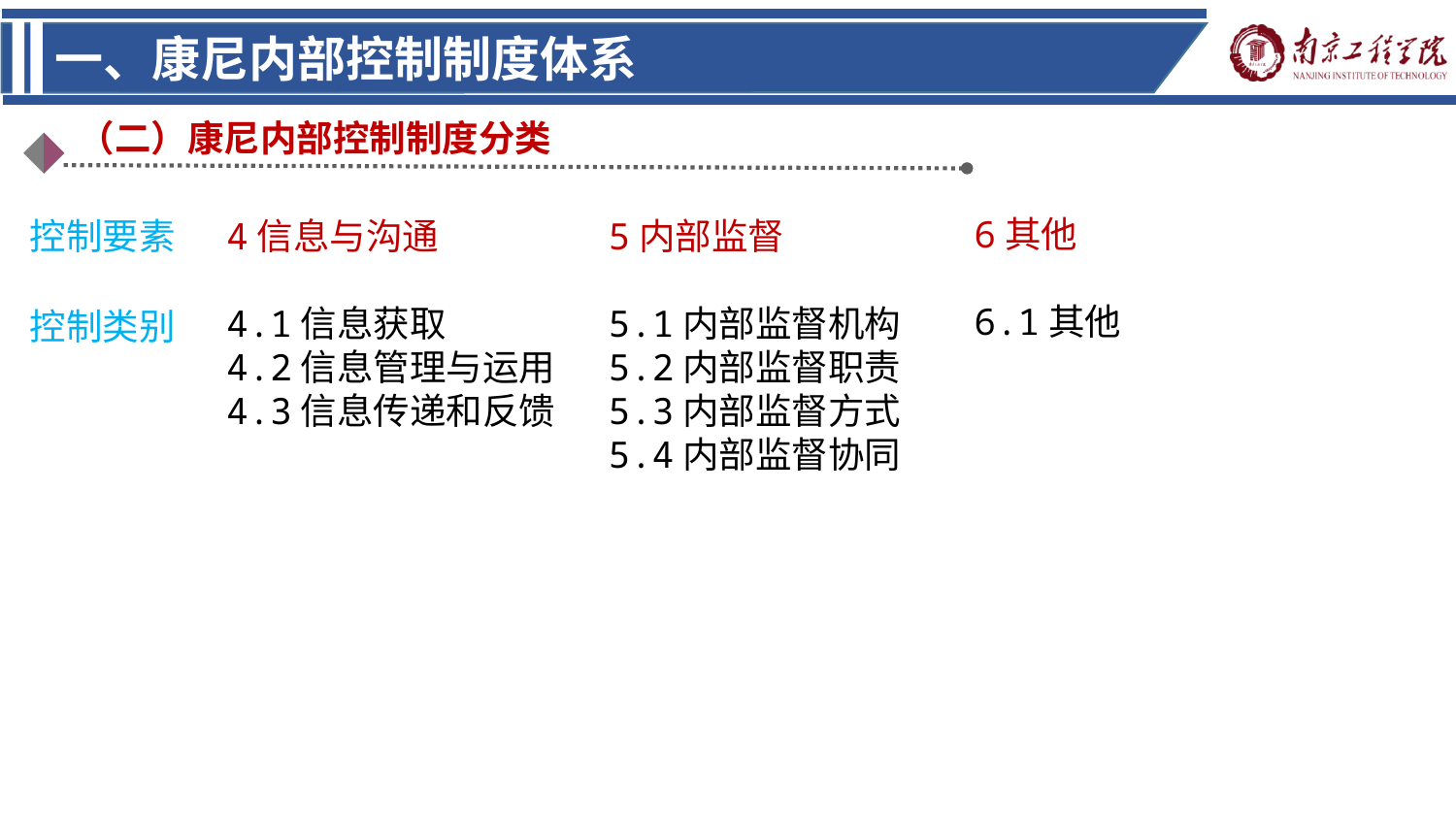

一、康尼内部控制制度体系
（二）康尼内部控制制度分类

6其他

6.1其他
控制要素
4信息与沟通

4.1信息获取
4.2信息管理与运用
4.3信息传递和反馈
5内部监督

5.1内部监督机构
5.2内部监督职责
5.3内部监督方式
5.4内部监督协同

控制类别